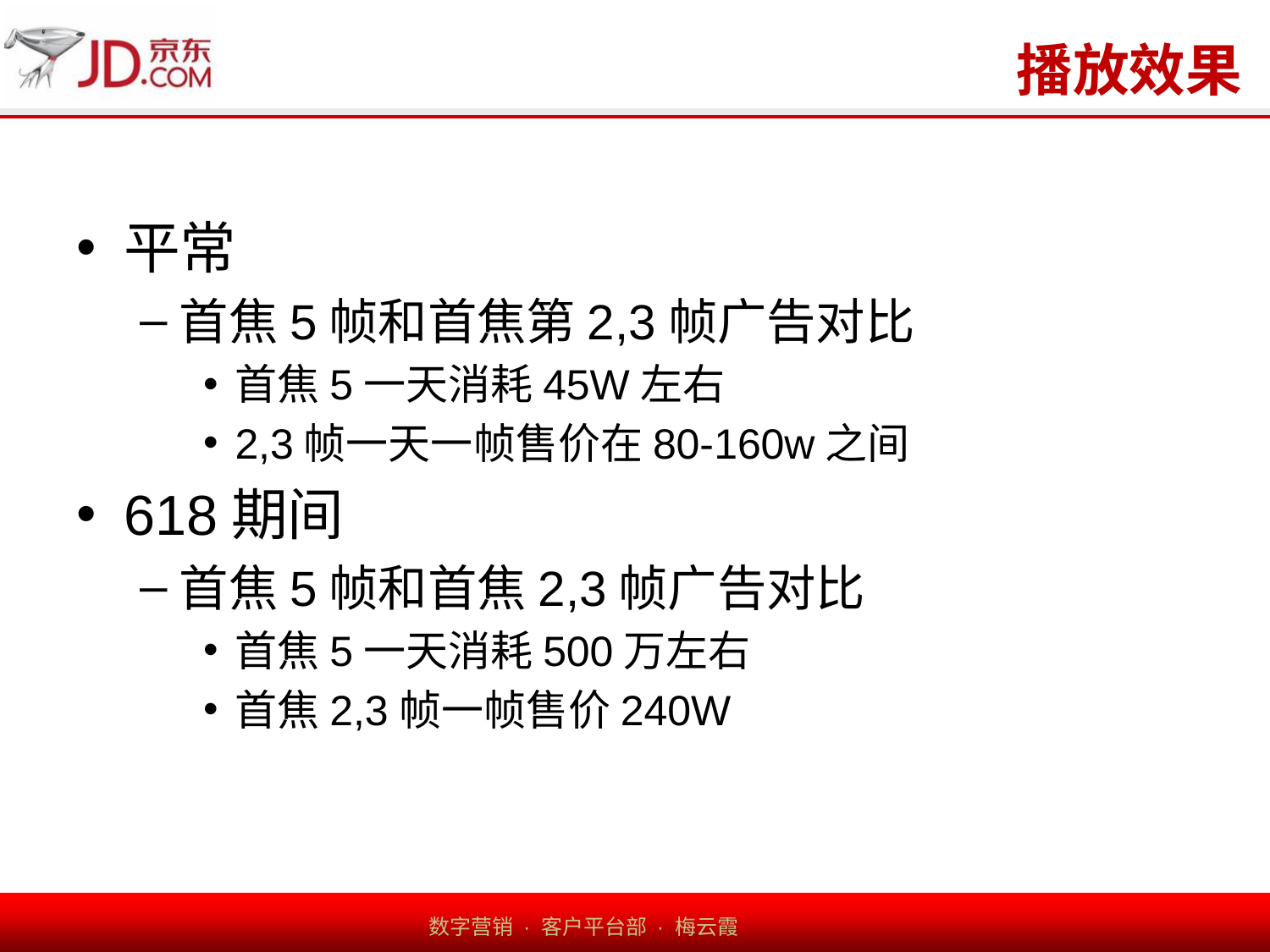

# 播放效果
平常
首焦5帧和首焦第2,3帧广告对比
首焦5一天消耗45W左右
2,3帧一天一帧售价在80-160w之间
618期间
首焦5帧和首焦2,3帧广告对比
首焦5一天消耗500万左右
首焦2,3帧一帧售价240W